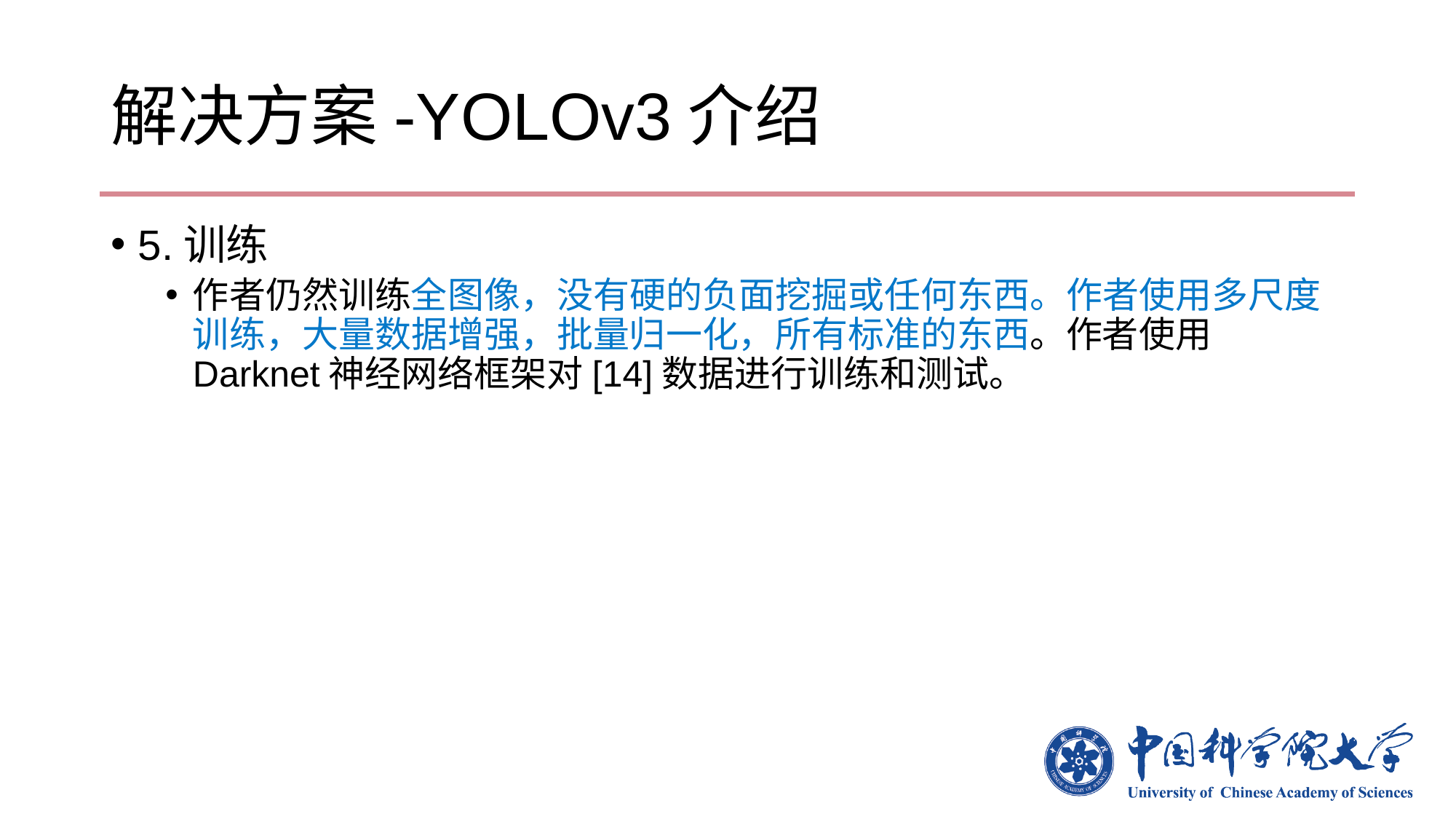

# 解决方案-YOLOv3介绍
5.训练
作者仍然训练全图像，没有硬的负面挖掘或任何东西。作者使用多尺度训练，大量数据增强，批量归一化，所有标准的东西。作者使用Darknet神经网络框架对[14]数据进行训练和测试。